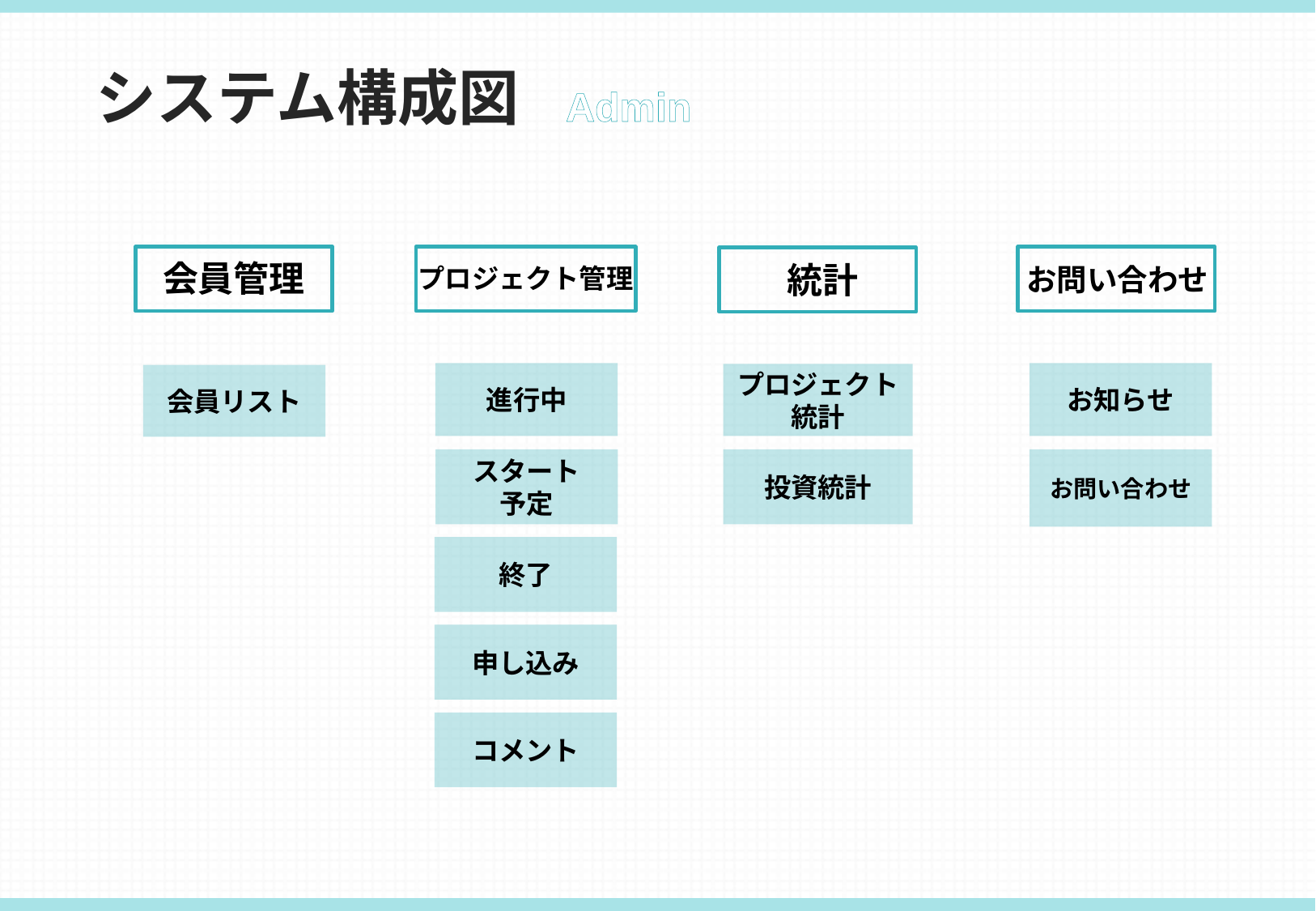

システム構成図
Admin

会員管理

プロジェクト管理

お問い合わせ

統計
進行中
お知らせ
プロジェクト
統計
会員リスト
お問い合わせ
スタート
予定
投資統計
終了
申し込み
コメント